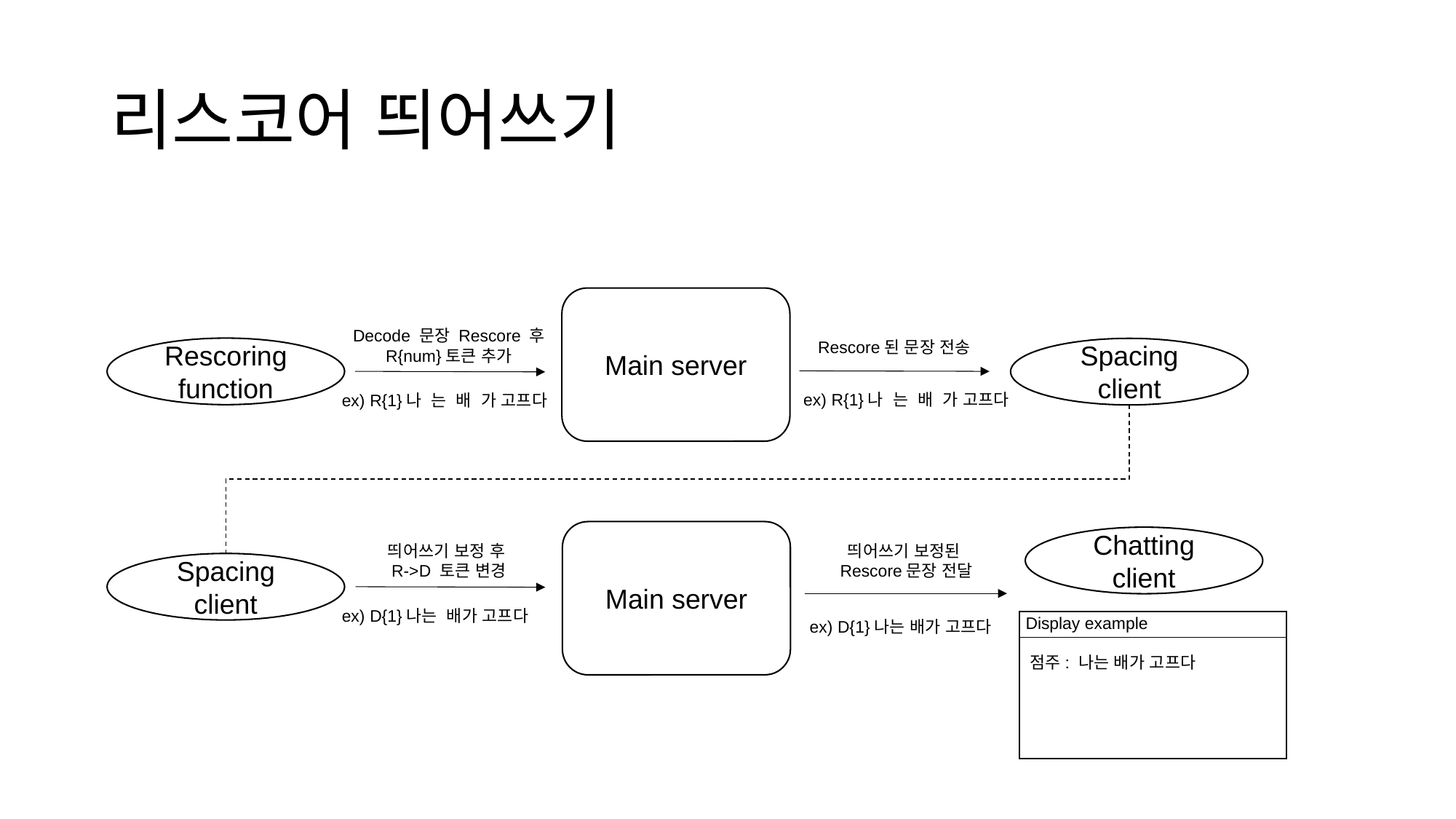

# 리스코어 띄어쓰기
Main server
Decode 문장 Rescore 후
R{num}토큰 추가
Rescore된 문장 전송
Rescoring function
Spacing client
ex) R{1}나  는  배  가 고프다
ex) R{1}나  는  배  가 고프다
Main server
Chatting
client
띄어쓰기 보정된
Rescore문장 전달
띄어쓰기 보정 후
R->D 토큰 변경
Spacing client
ex) D{1}나는  배가 고프다
Display example
ex) D{1}나는 배가 고프다

점주: 나는 배가 고프다